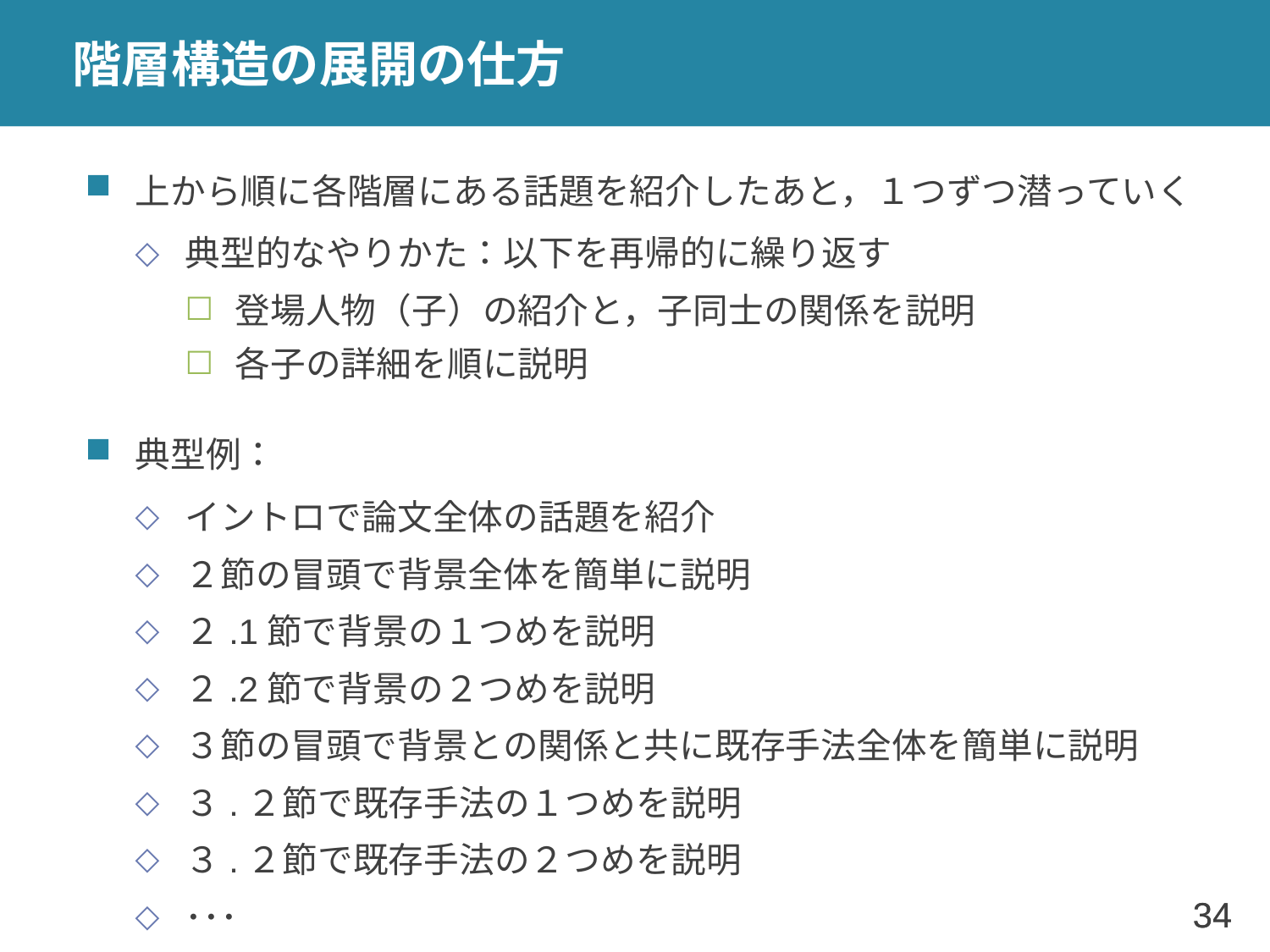

# 階層構造の展開の仕方
上から順に各階層にある話題を紹介したあと，１つずつ潜っていく
典型的なやりかた：以下を再帰的に繰り返す
登場人物（子）の紹介と，子同士の関係を説明
各子の詳細を順に説明
典型例：
イントロで論文全体の話題を紹介
２節の冒頭で背景全体を簡単に説明
２.1節で背景の１つめを説明
２.2節で背景の２つめを説明
３節の冒頭で背景との関係と共に既存手法全体を簡単に説明
３.２節で既存手法の１つめを説明
３.２節で既存手法の２つめを説明
･･･